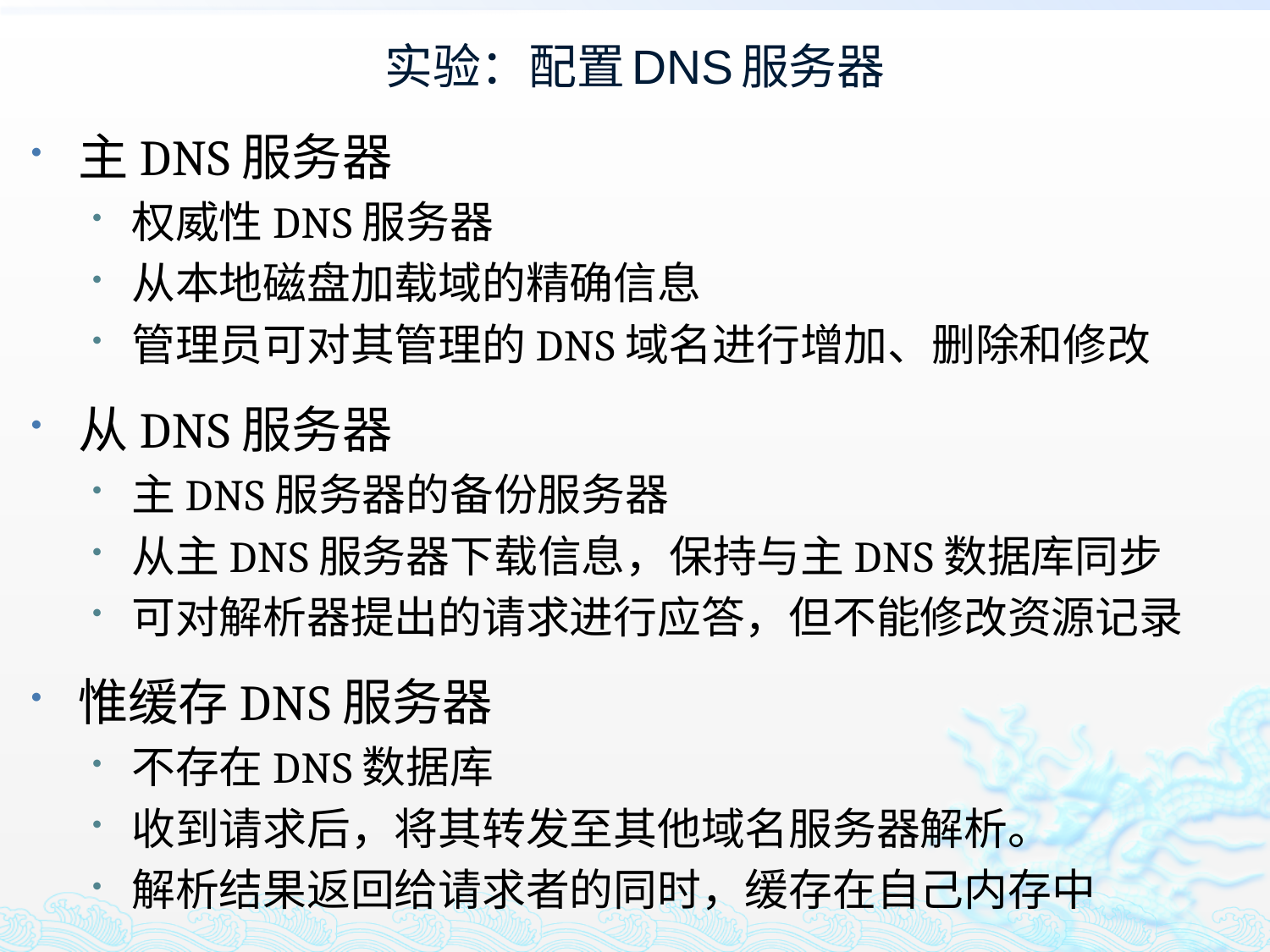

# 实验：配置DNS服务器
主DNS服务器
权威性DNS服务器
从本地磁盘加载域的精确信息
管理员可对其管理的DNS域名进行增加、删除和修改
从DNS服务器
主DNS服务器的备份服务器
从主DNS服务器下载信息，保持与主DNS数据库同步
可对解析器提出的请求进行应答，但不能修改资源记录
惟缓存DNS服务器
不存在DNS数据库
收到请求后，将其转发至其他域名服务器解析。
解析结果返回给请求者的同时，缓存在自己内存中